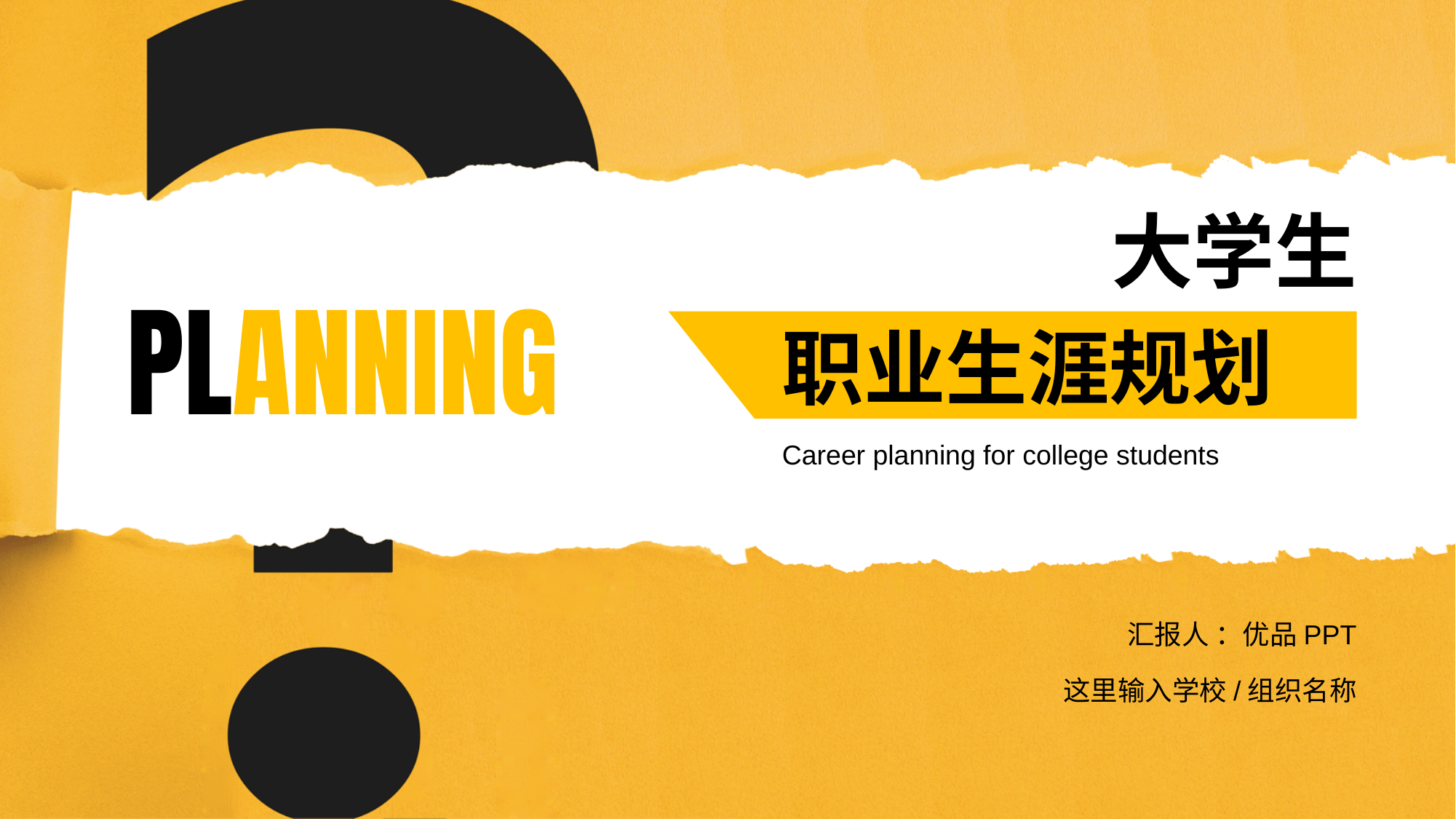

大学生
PLANNING

职业生涯规划
Career planning for college students
汇报人 ：优品PPT
这里输入学校/组织名称